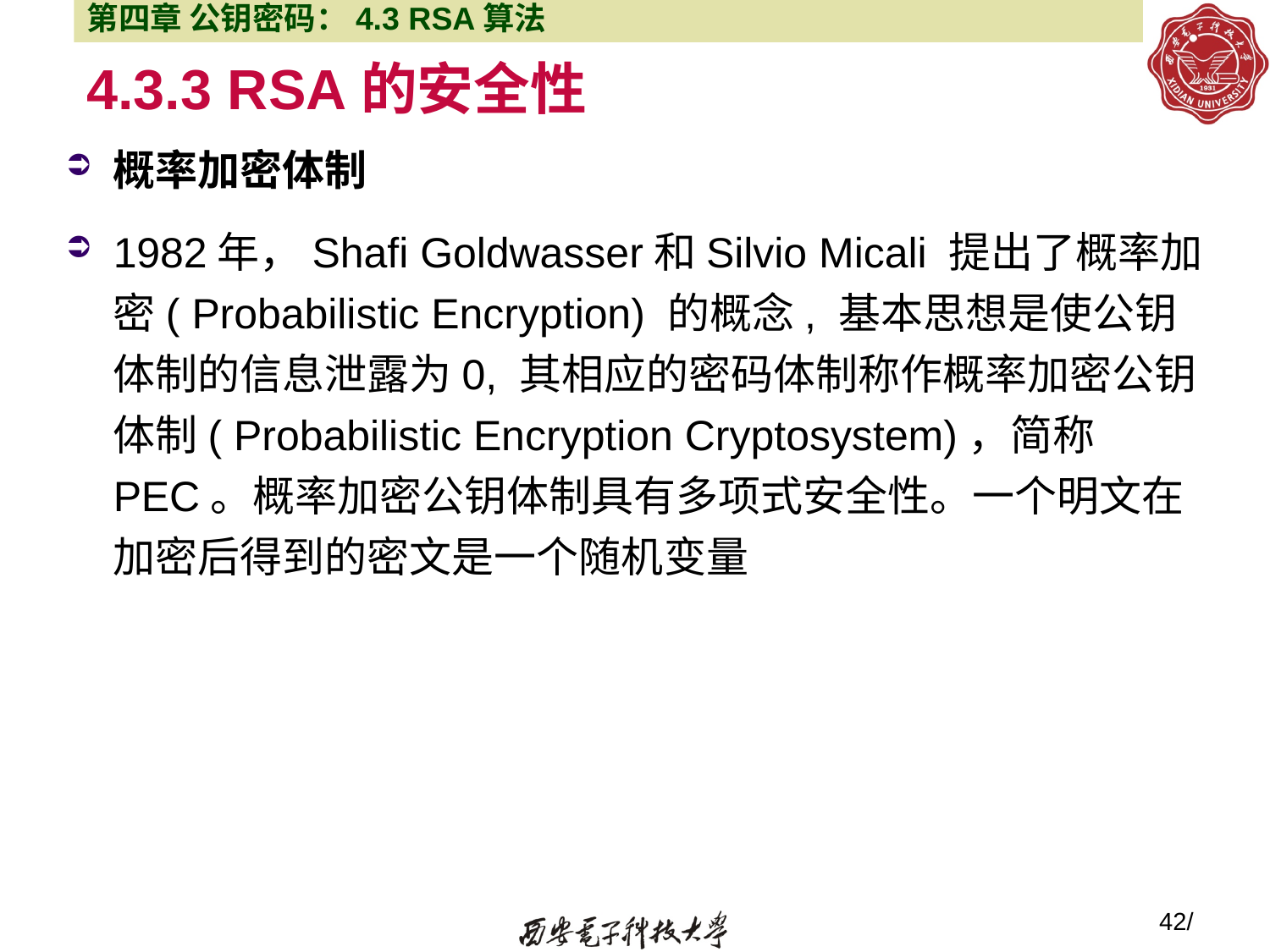

第四章 公钥密码：4.3 RSA算法
# 4.3.3 RSA的安全性
概率加密体制
1982年，Shafi Goldwasser和Silvio Micali 提出了概率加密( Probabilistic Encryption) 的概念, 基本思想是使公钥体制的信息泄露为0, 其相应的密码体制称作概率加密公钥体制( Probabilistic Encryption Cryptosystem)，简称PEC。概率加密公钥体制具有多项式安全性。一个明文在加密后得到的密文是一个随机变量
42/